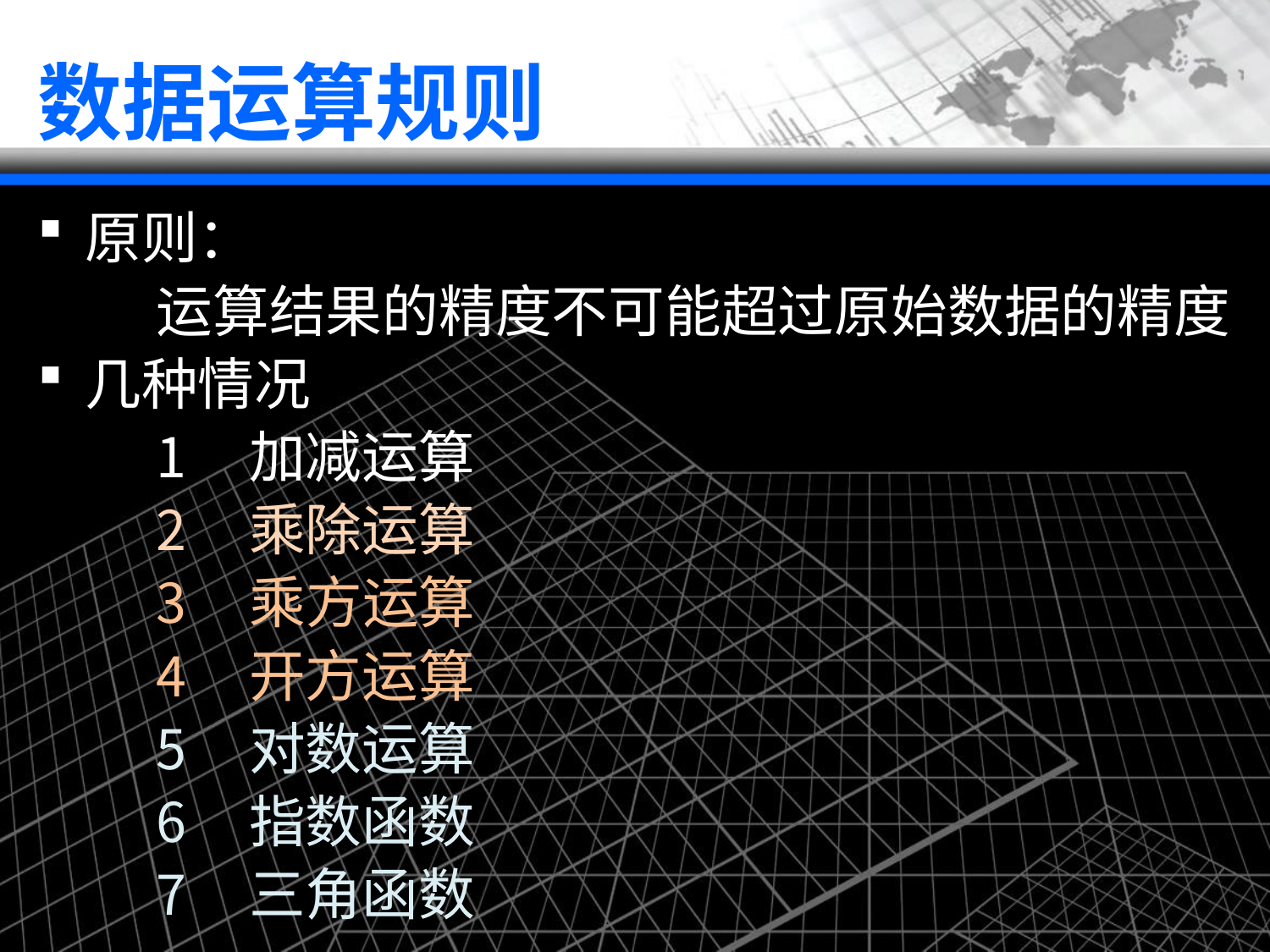

# 数据运算规则
原则：
运算结果的精度不可能超过原始数据的精度
几种情况
加减运算
乘除运算
乘方运算
开方运算
对数运算
指数函数
三角函数